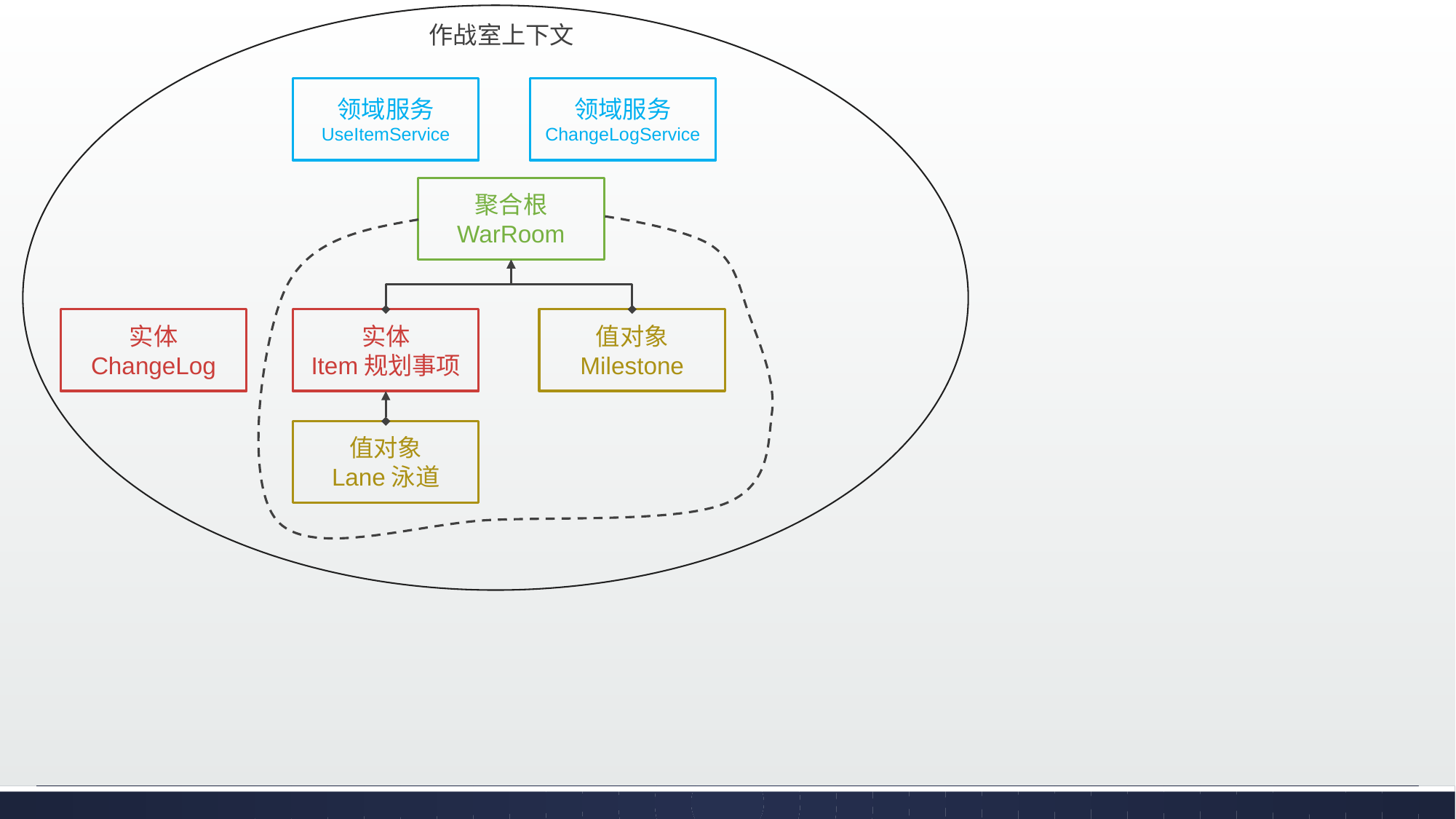

作战室上下文
领域服务
UseItemService
领域服务
ChangeLogService
聚合根
WarRoom

实体
ChangeLog
实体
Item规划事项
值对象
Milestone
值对象
Lane泳道